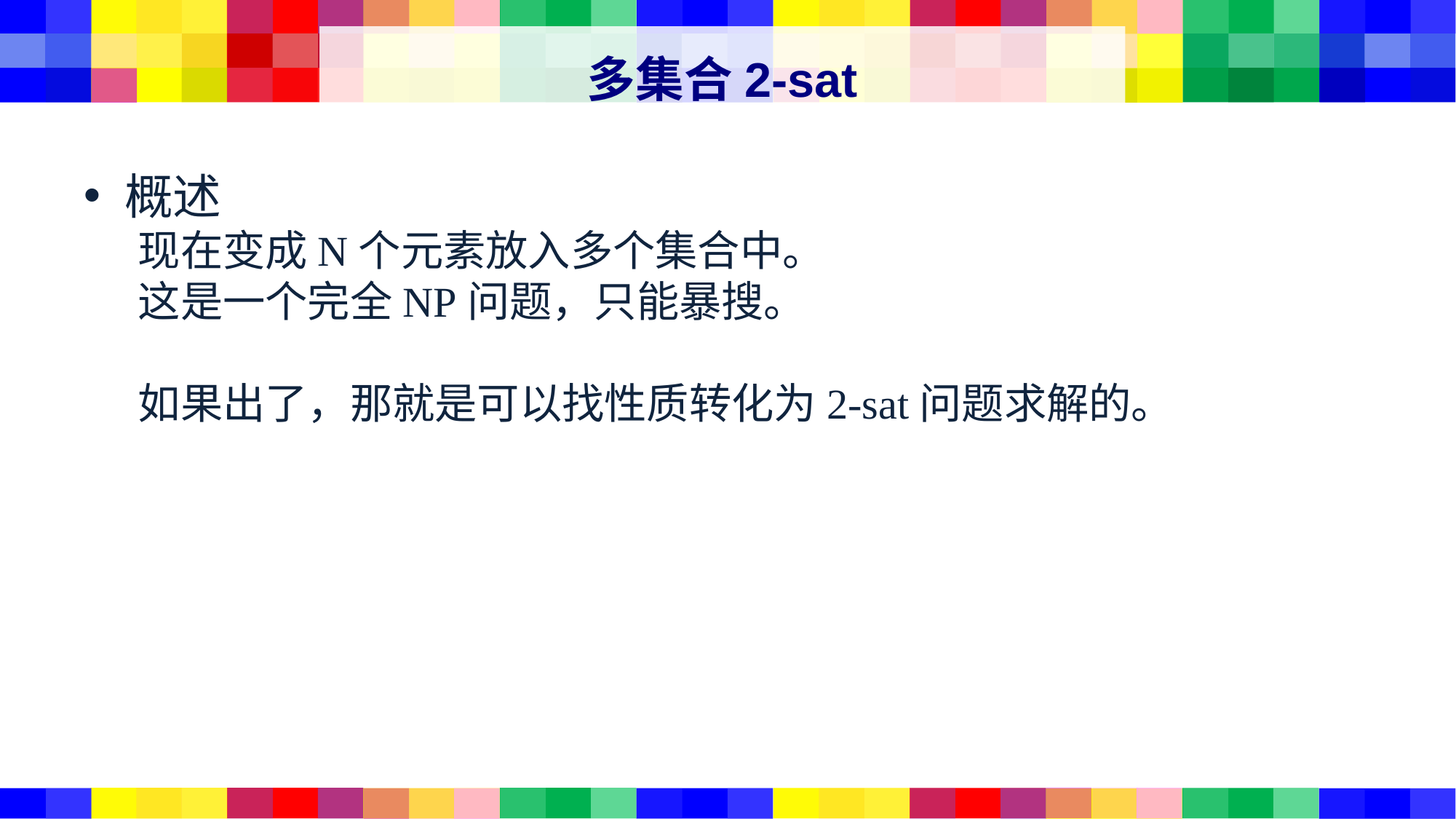

# 多集合2-sat
概述
现在变成N个元素放入多个集合中。
这是一个完全NP问题，只能暴搜。

如果出了，那就是可以找性质转化为2-sat问题求解的。